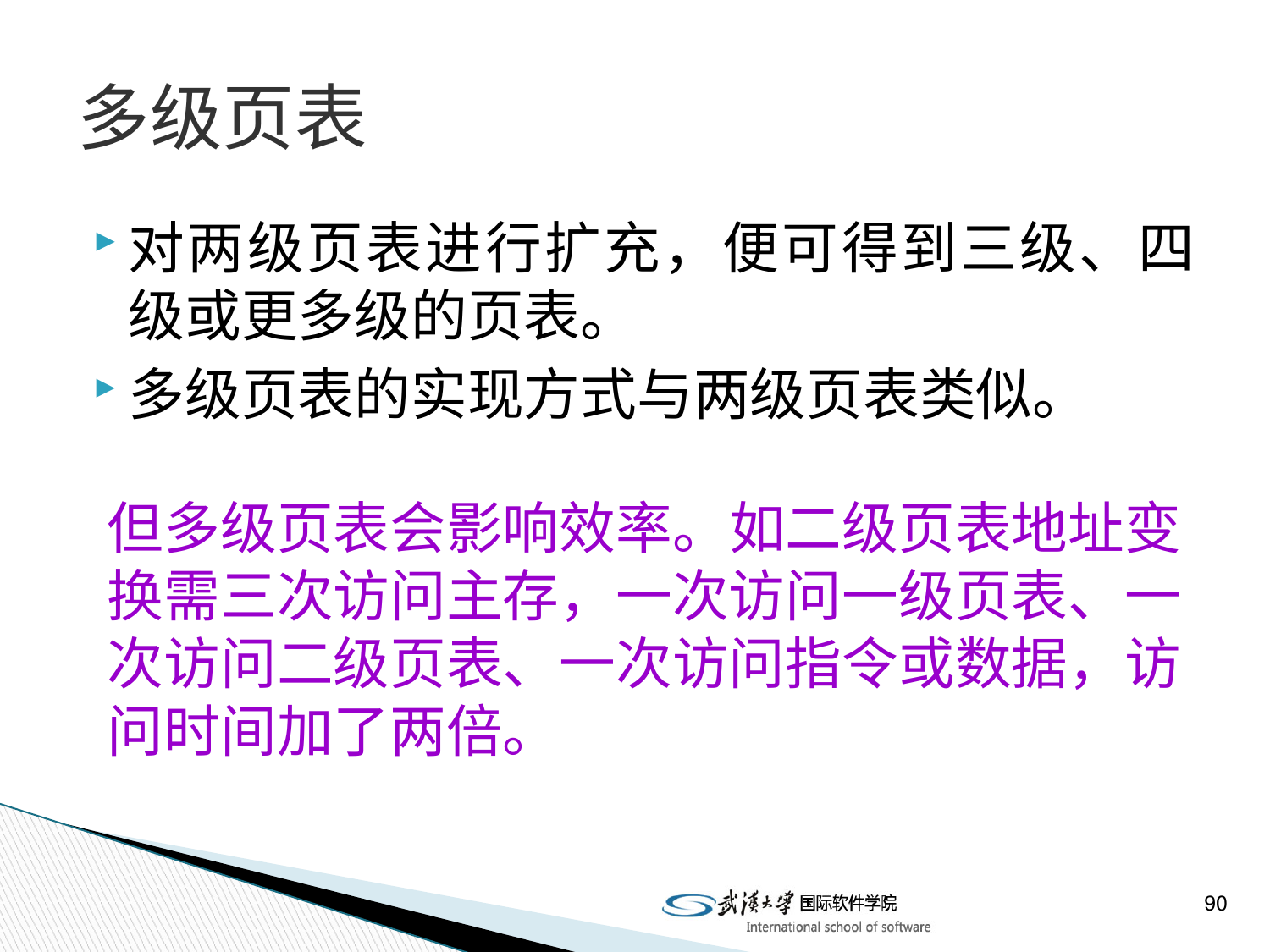

# 多级页表
对两级页表进行扩充，便可得到三级、四级或更多级的页表。
多级页表的实现方式与两级页表类似。
但多级页表会影响效率。如二级页表地址变换需三次访问主存，一次访问一级页表、一次访问二级页表、一次访问指令或数据，访问时间加了两倍。